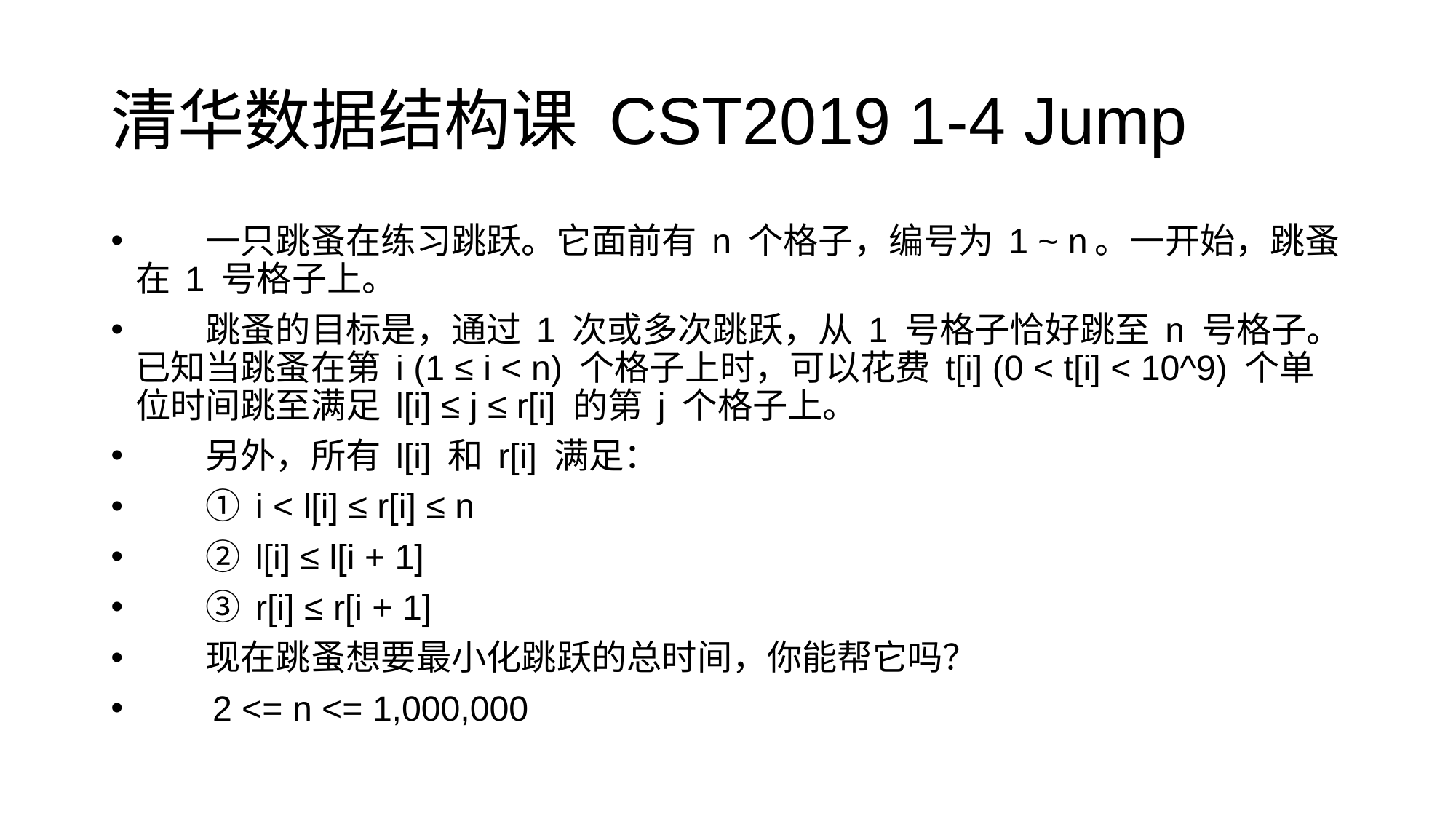

# 清华数据结构课 CST2019 1-4 Jump
　　一只跳蚤在练习跳跃。它面前有 n 个格子，编号为 1 ~ n。一开始，跳蚤在 1 号格子上。
　　跳蚤的目标是，通过 1 次或多次跳跃，从 1 号格子恰好跳至 n 号格子。已知当跳蚤在第 i (1 ≤ i < n) 个格子上时，可以花费 t[i] (0 < t[i] < 10^9) 个单位时间跳至满足 l[i] ≤ j ≤ r[i] 的第 j 个格子上。
　　另外，所有 l[i] 和 r[i] 满足：
　　① i < l[i] ≤ r[i] ≤ n
　　② l[i] ≤ l[i + 1]
　　③ r[i] ≤ r[i + 1]
　　现在跳蚤想要最小化跳跃的总时间，你能帮它吗？
　　2 <= n <= 1,000,000